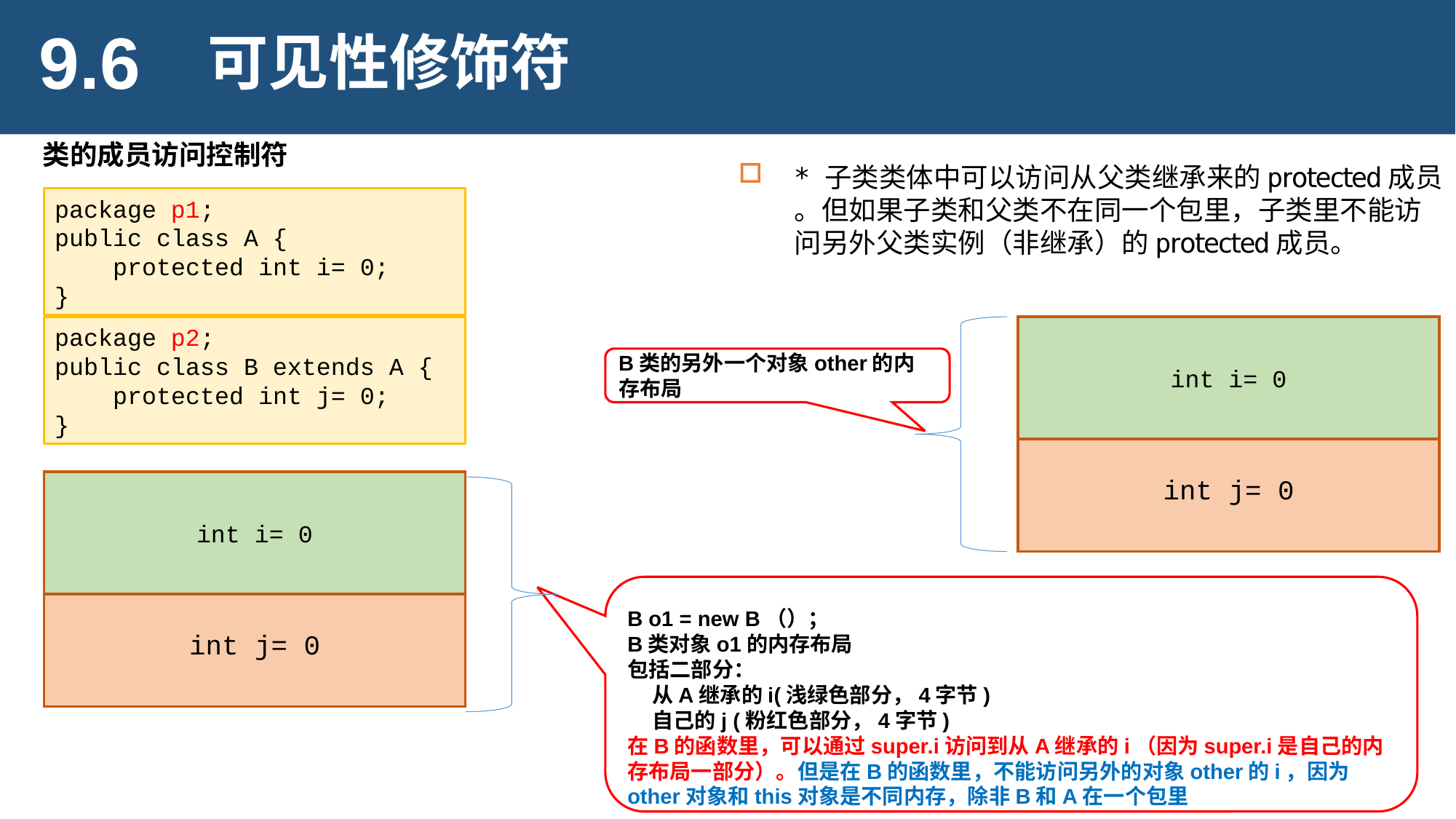

9.6
可见性修饰符
类的成员访问控制符
* 子类类体中可以访问从父类继承来的protected成员 。但如果子类和父类不在同一个包里，子类里不能访问另外父类实例（非继承）的protected成员。
package p1;
public class A {
    protected int i= 0;
}

package p2;
public class B extends A {
    protected int j= 0;
}

int i= 0
B类的另外一个对象other的内存布局
int j= 0

int i= 0

B o1 = new B（）；
B类对象o1的内存布局
包括二部分：
    从A继承的i(浅绿色部分，4字节)
    自己的j (粉红色部分，4字节)
在B的函数里，可以通过super.i访问到从A继承的i（因为super.i是自己的内存布局一部分）。但是在B的函数里，不能访问另外的对象other的i，因为other对象和this对象是不同内存，除非B和A在一个包里
int j= 0